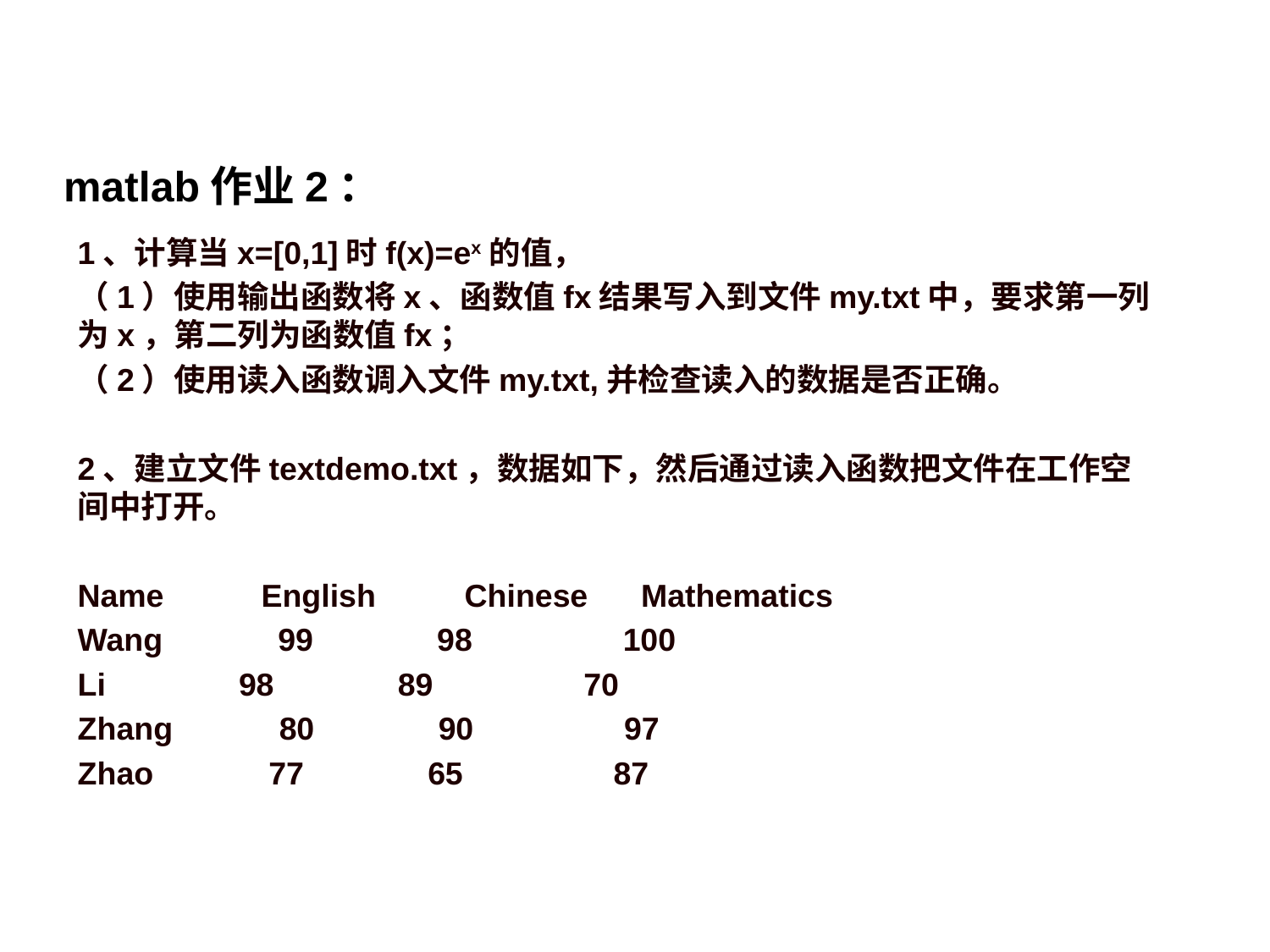

# matlab作业2：
1、计算当x=[0,1]时f(x)=ex的值，
（1）使用输出函数将x、函数值fx结果写入到文件my.txt中，要求第一列为x，第二列为函数值fx；
（2）使用读入函数调入文件my.txt,并检查读入的数据是否正确。

2、建立文件textdemo.txt，数据如下，然后通过读入函数把文件在工作空间中打开。

Name           English          Chinese      Mathematics
Wang             99              98                 100
Li               98              89                 70
Zhang            80              90                 97
Zhao             77              65                 87